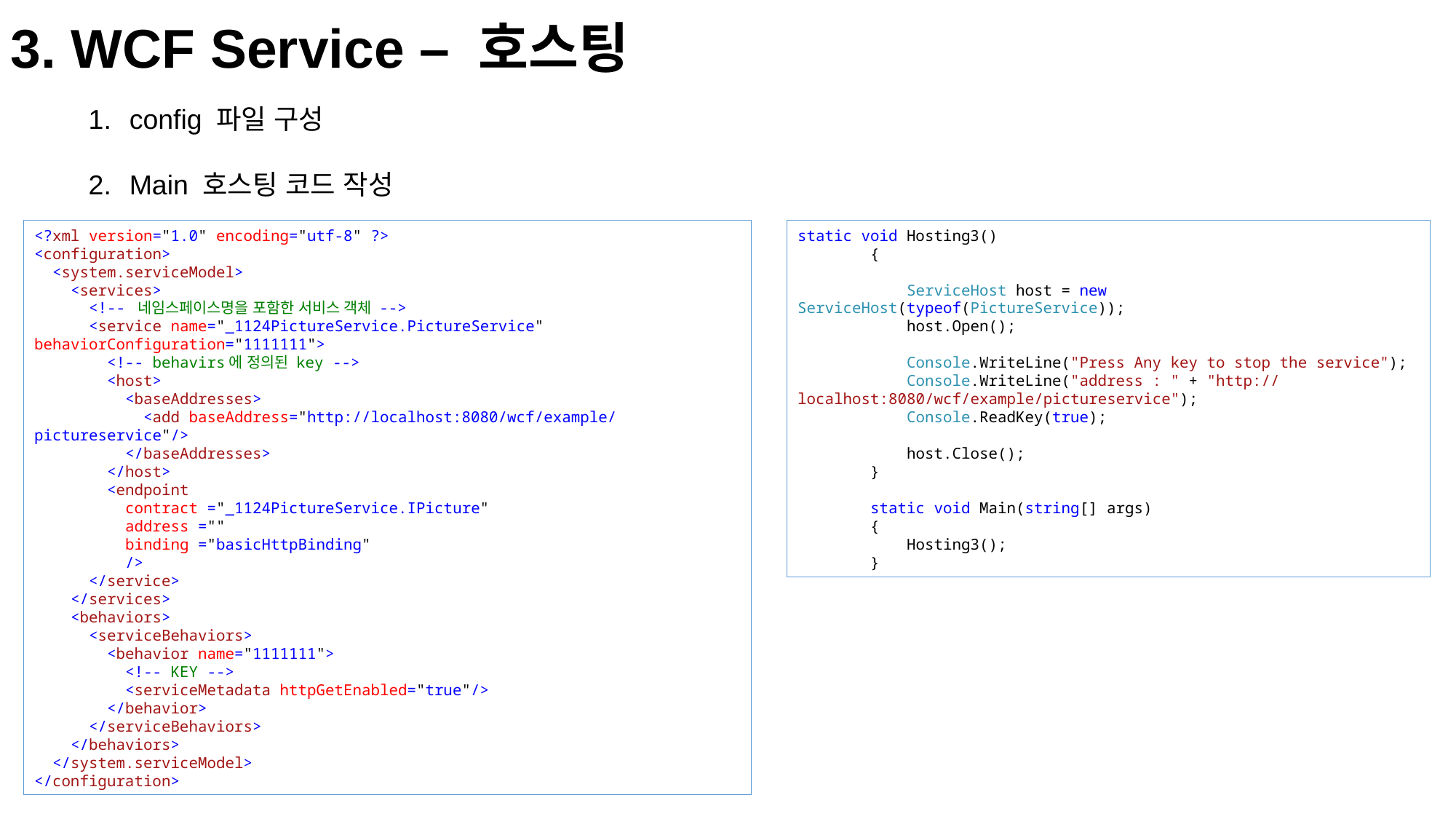

3. WCF Service – 호스팅
config 파일 구성

Main 호스팅 코드 작성

<?xml version="1.0" encoding="utf-8" ?>
<configuration>
  <system.serviceModel>
    <services>
      <!-- 네임스페이스명을 포함한 서비스 객체 -->
      <service name="_1124PictureService.PictureService" behaviorConfiguration="1111111">
        <!-- behavirs에 정의된 key -->
        <host>
          <baseAddresses>
            <add baseAddress="http://localhost:8080/wcf/example/pictureservice"/>
          </baseAddresses>
        </host>
        <endpoint
          contract ="_1124PictureService.IPicture"
          address =""
          binding ="basicHttpBinding"
          />
      </service>
    </services>
    <behaviors>
      <serviceBehaviors>
        <behavior name="1111111">
          <!-- KEY -->
          <serviceMetadata httpGetEnabled="true"/>
        </behavior>
      </serviceBehaviors>
    </behaviors>
  </system.serviceModel>
</configuration>
static void Hosting3()
        {

            ServiceHost host = new ServiceHost(typeof(PictureService));
            host.Open();

            Console.WriteLine("Press Any key to stop the service");
            Console.WriteLine("address : " + "http://localhost:8080/wcf/example/pictureservice");
            Console.ReadKey(true);

            host.Close();
        }

        static void Main(string[] args)
        {
            Hosting3();
        }